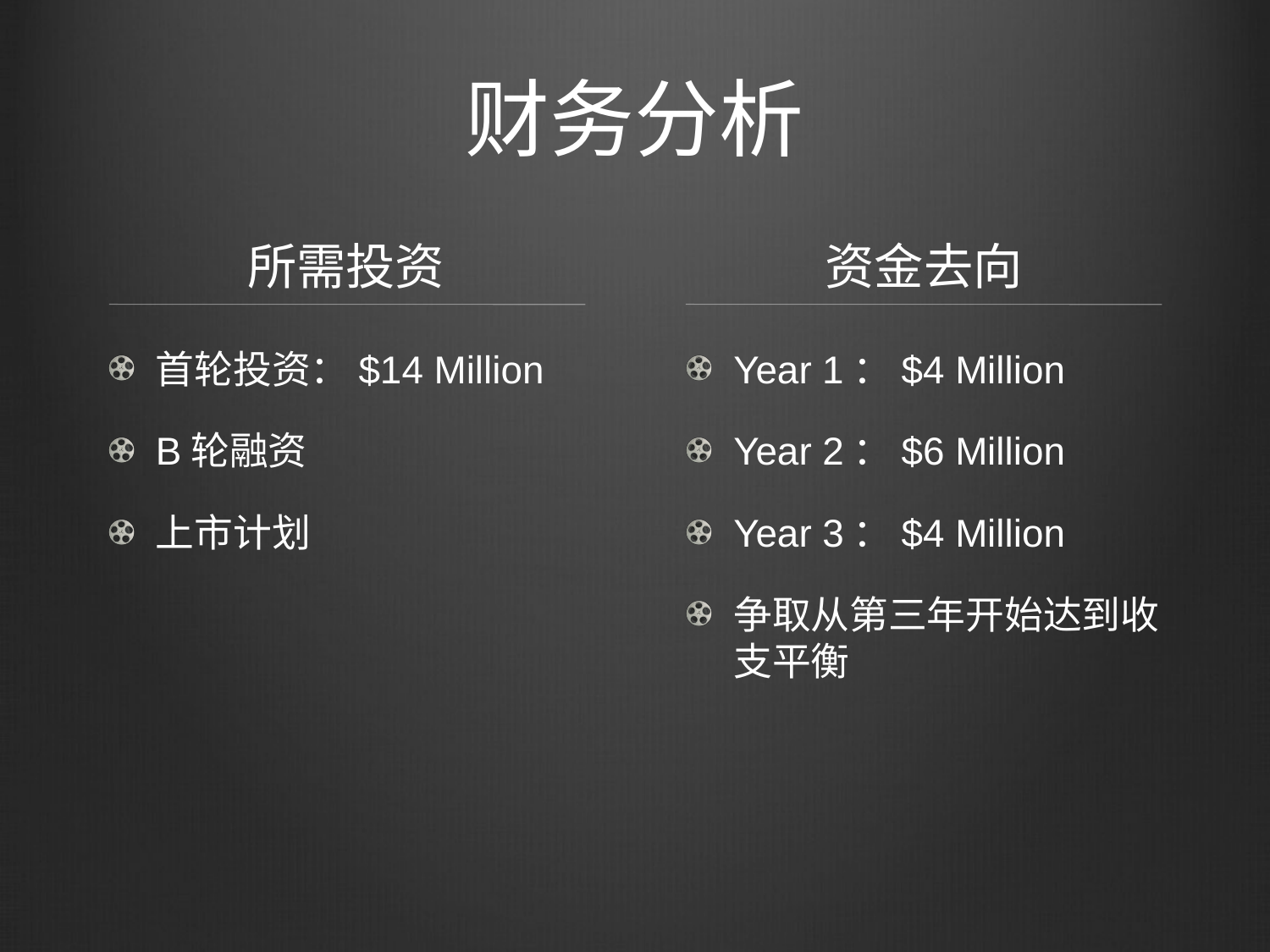

# 财务分析
所需投资
资金去向
首轮投资：$14 Million
B轮融资
上市计划
Year 1：$4 Million
Year 2：$6 Million
Year 3：$4 Million
争取从第三年开始达到收支平衡